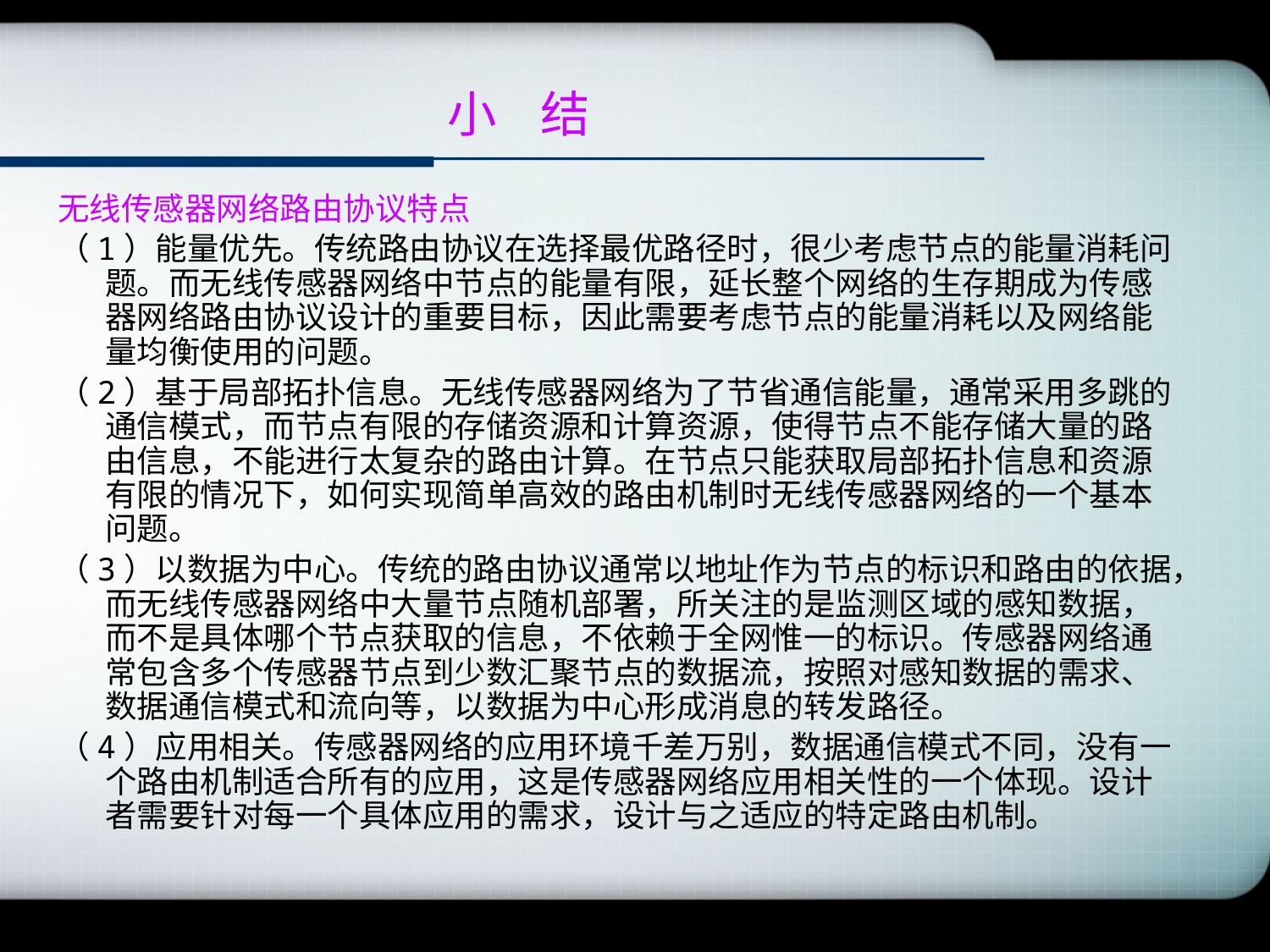

# 小    结
无线传感器网络路由协议特点
（1）能量优先。传统路由协议在选择最优路径时，很少考虑节点的能量消耗问题。而无线传感器网络中节点的能量有限，延长整个网络的生存期成为传感器网络路由协议设计的重要目标，因此需要考虑节点的能量消耗以及网络能量均衡使用的问题。
（2）基于局部拓扑信息。无线传感器网络为了节省通信能量，通常采用多跳的通信模式，而节点有限的存储资源和计算资源，使得节点不能存储大量的路由信息，不能进行太复杂的路由计算。在节点只能获取局部拓扑信息和资源有限的情况下，如何实现简单高效的路由机制时无线传感器网络的一个基本问题。
（3）以数据为中心。传统的路由协议通常以地址作为节点的标识和路由的依据，而无线传感器网络中大量节点随机部署，所关注的是监测区域的感知数据，而不是具体哪个节点获取的信息，不依赖于全网惟一的标识。传感器网络通常包含多个传感器节点到少数汇聚节点的数据流，按照对感知数据的需求、数据通信模式和流向等，以数据为中心形成消息的转发路径。
（4）应用相关。传感器网络的应用环境千差万别，数据通信模式不同，没有一个路由机制适合所有的应用，这是传感器网络应用相关性的一个体现。设计者需要针对每一个具体应用的需求，设计与之适应的特定路由机制。